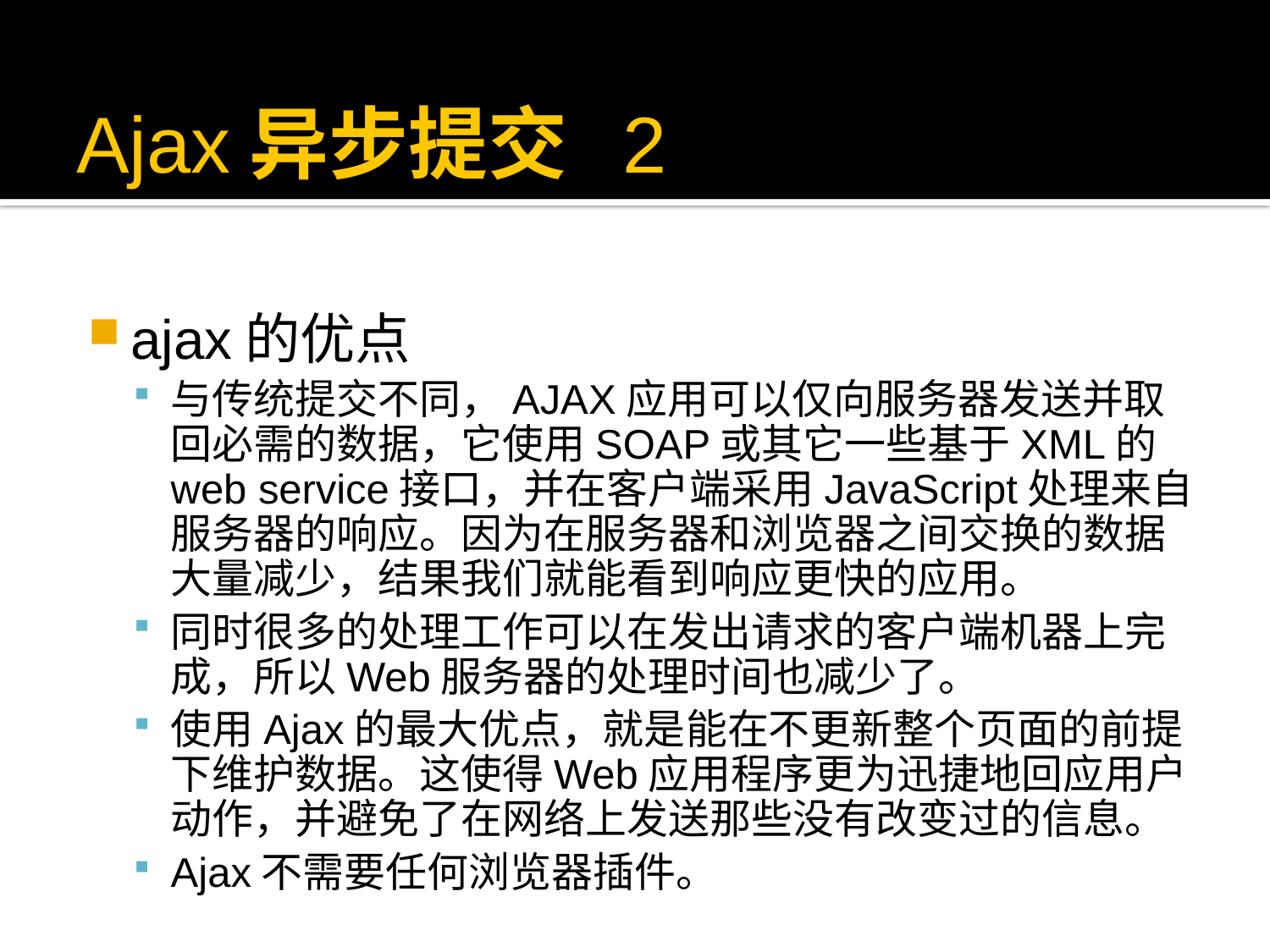

# Ajax异步提交  2
ajax的优点
与传统提交不同，AJAX应用可以仅向服务器发送并取回必需的数据，它使用SOAP或其它一些基于XML的web service接口，并在客户端采用JavaScript处理来自服务器的响应。因为在服务器和浏览器之间交换的数据大量减少，结果我们就能看到响应更快的应用。
同时很多的处理工作可以在发出请求的客户端机器上完成，所以Web服务器的处理时间也减少了。
使用Ajax的最大优点，就是能在不更新整个页面的前提下维护数据。这使得Web应用程序更为迅捷地回应用户动作，并避免了在网络上发送那些没有改变过的信息。
Ajax不需要任何浏览器插件。